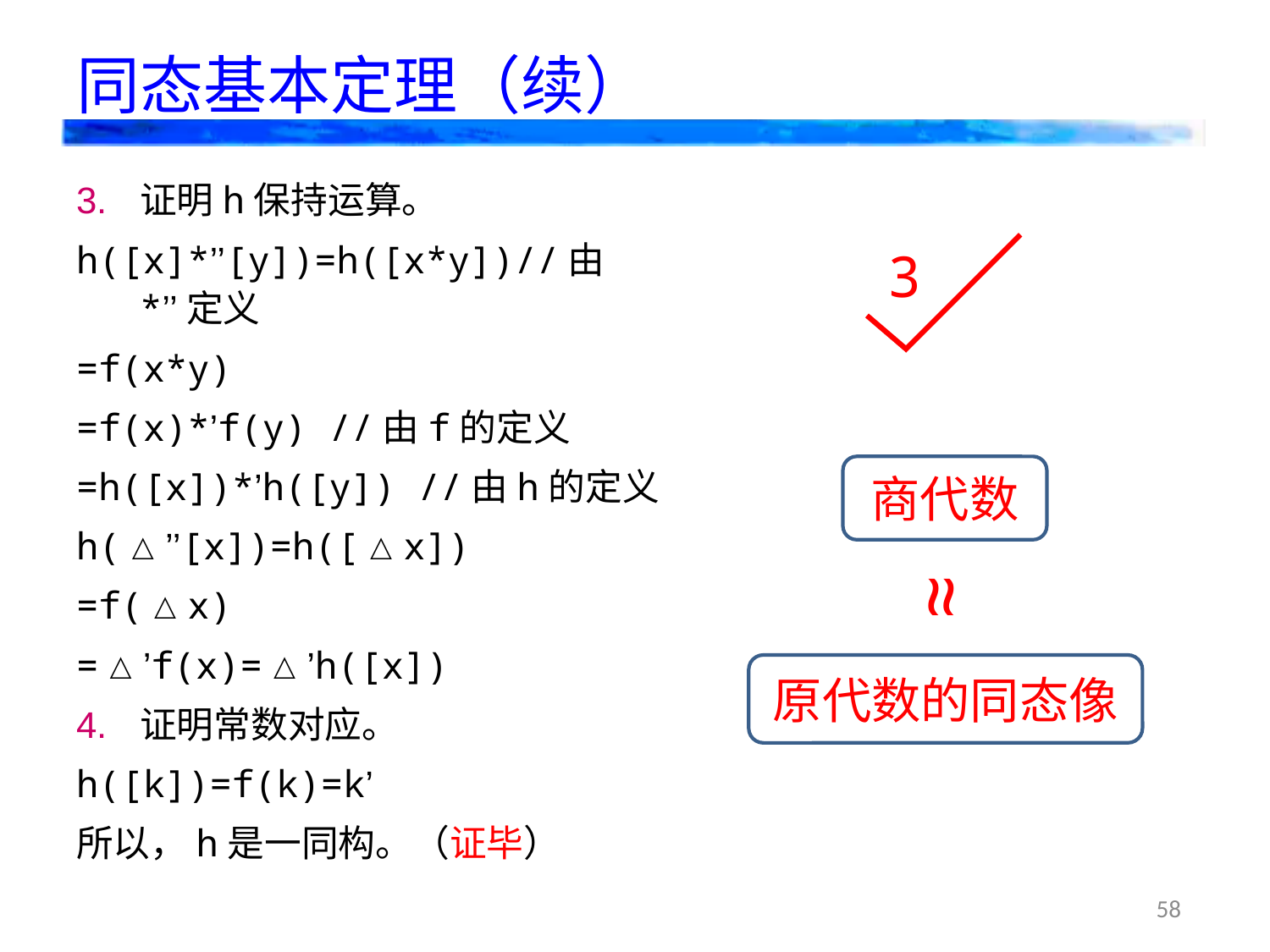

# 同态基本定理（续）
证明h保持运算。
h([x]*’’[y])=h([x*y])//由*’’定义
=f(x*y)
=f(x)*’f(y) //由f的定义
=h([x])*’h([y]) //由h的定义
h(△’’[x])=h([△x])
=f(△x)
=△’f(x)=△’h([x])
证明常数对应。
h([k])=f(k)=k’
所以，h是一同构。（证毕）
3
商代数
≈
原代数的同态像
58